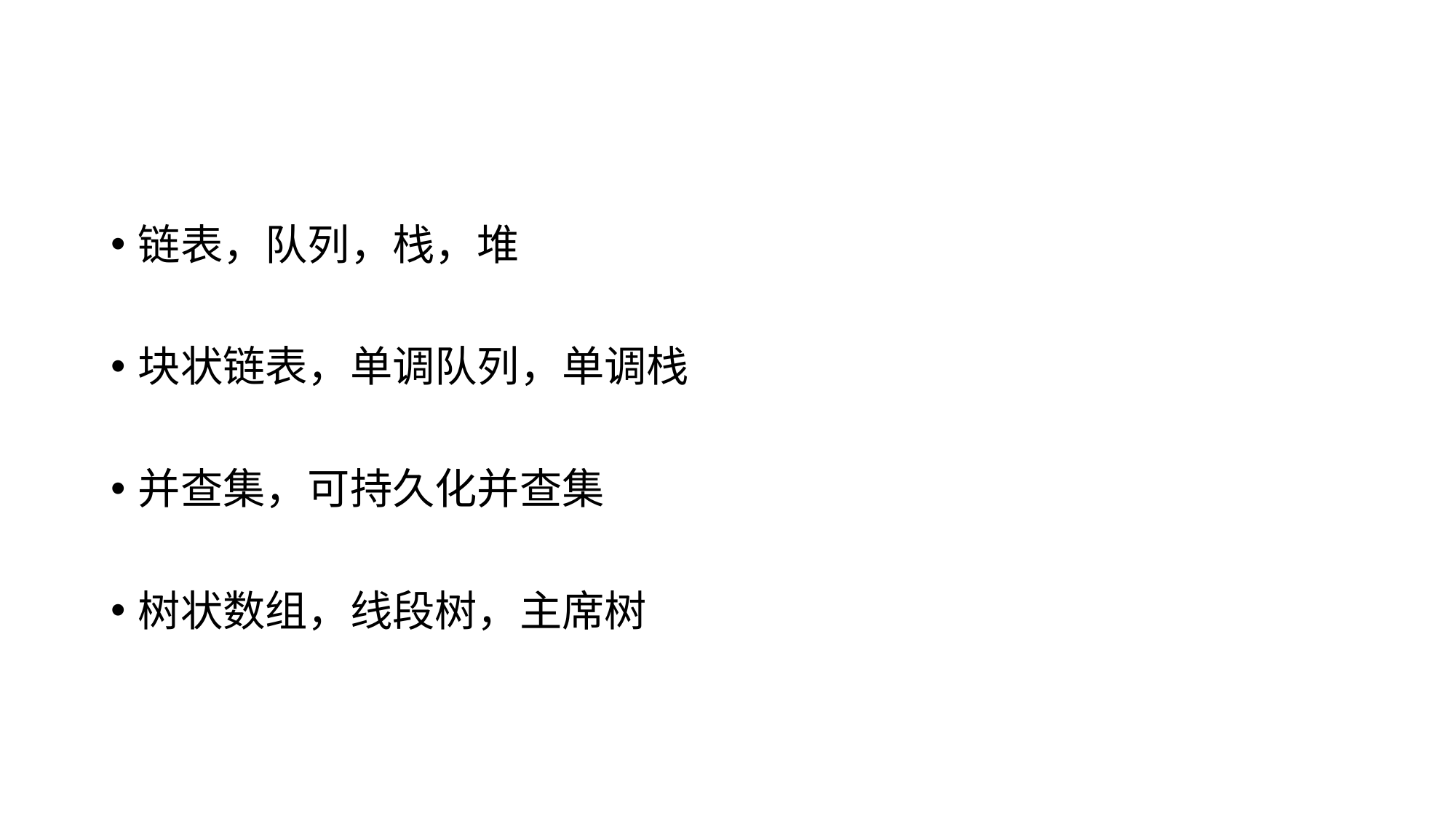

链表，队列，栈，堆

块状链表，单调队列，单调栈

并查集，可持久化并查集

树状数组，线段树，主席树